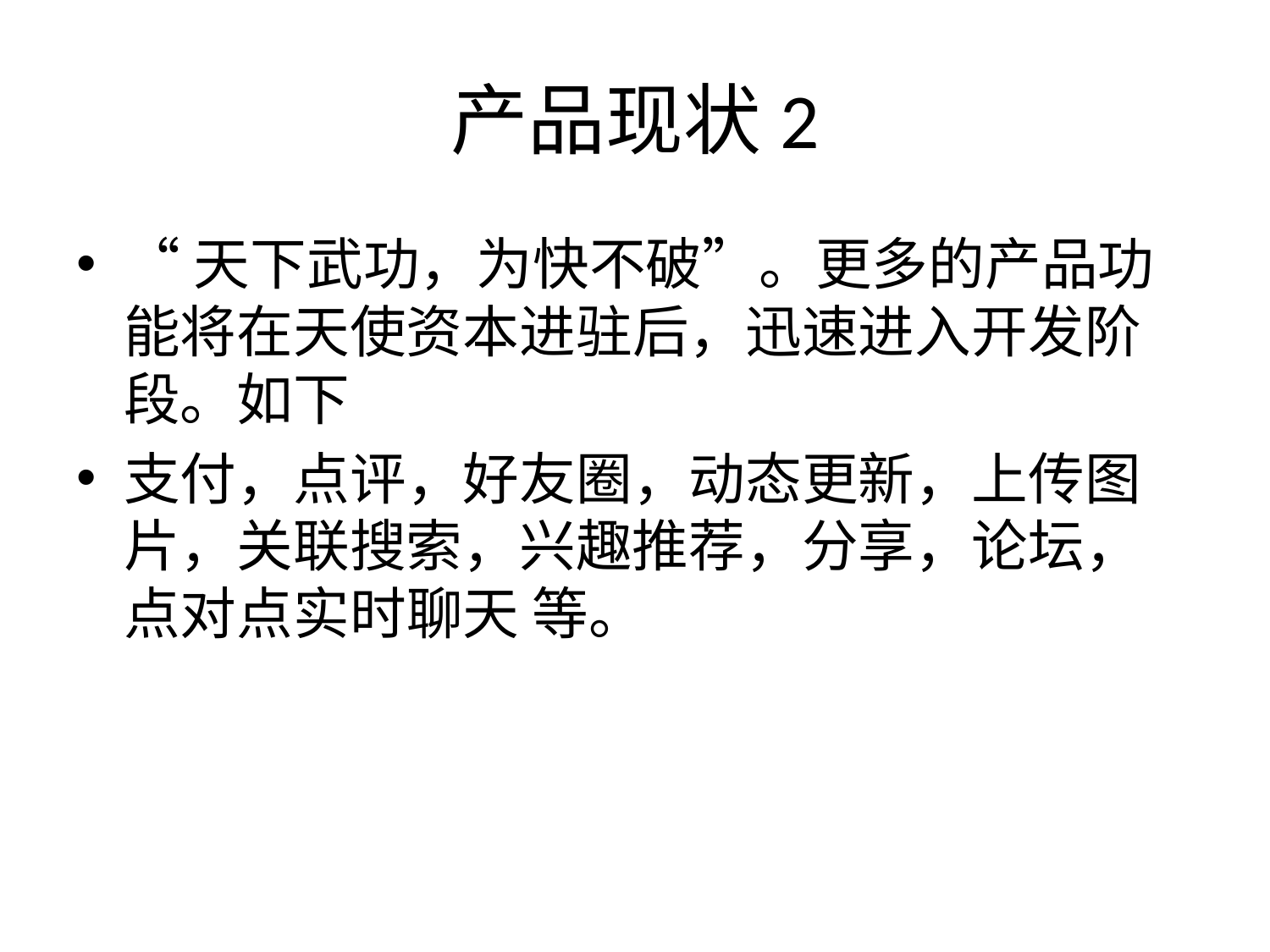

# 产品现状2
“天下武功，为快不破”。更多的产品功能将在天使资本进驻后，迅速进入开发阶段。如下
支付，点评，好友圈，动态更新，上传图片，关联搜索，兴趣推荐，分享，论坛，点对点实时聊天 等。